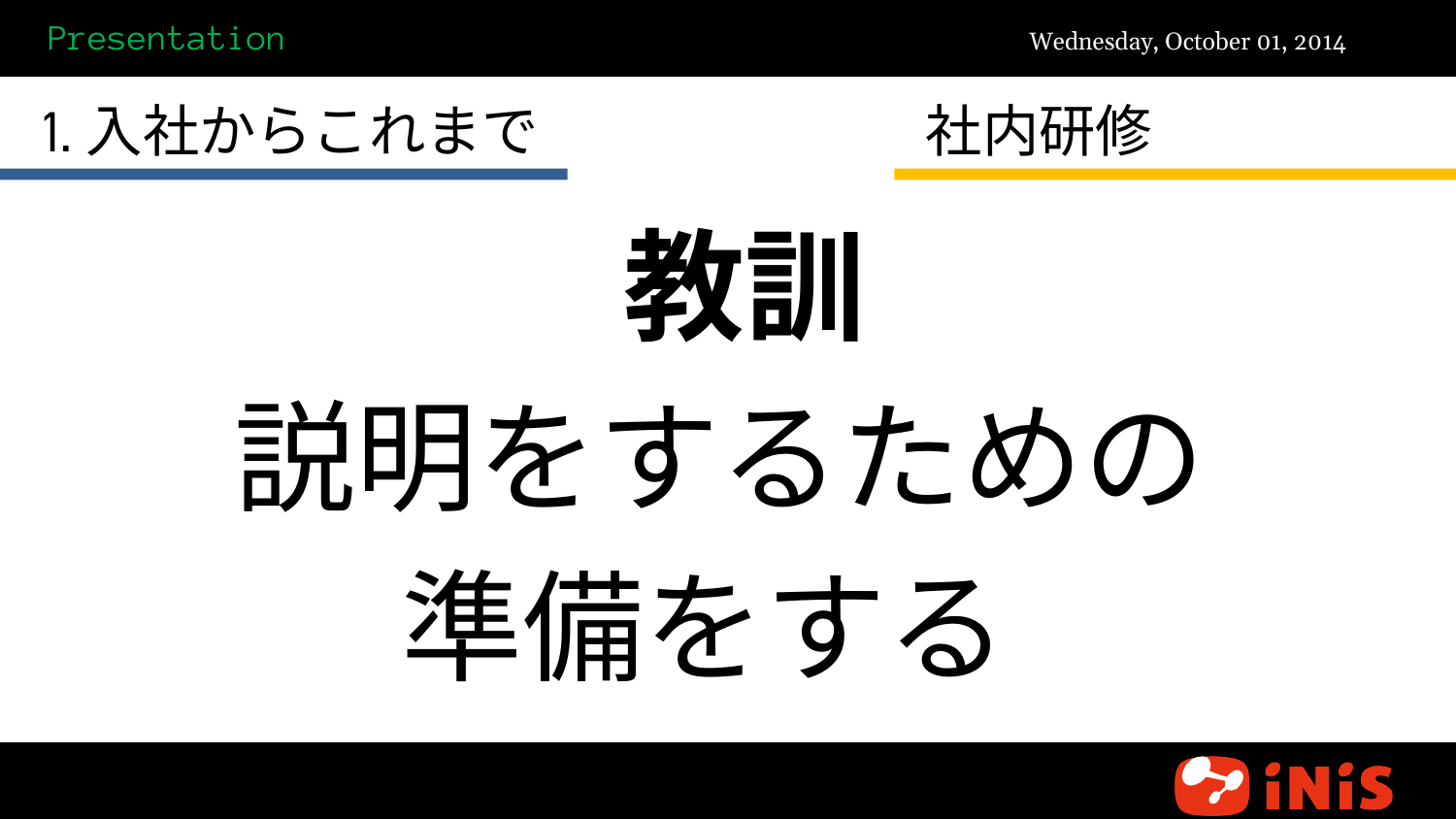

Wednesday, October 01, 2014
# 1.入社からこれまで
社内研修

教訓
説明をするための
準備をする